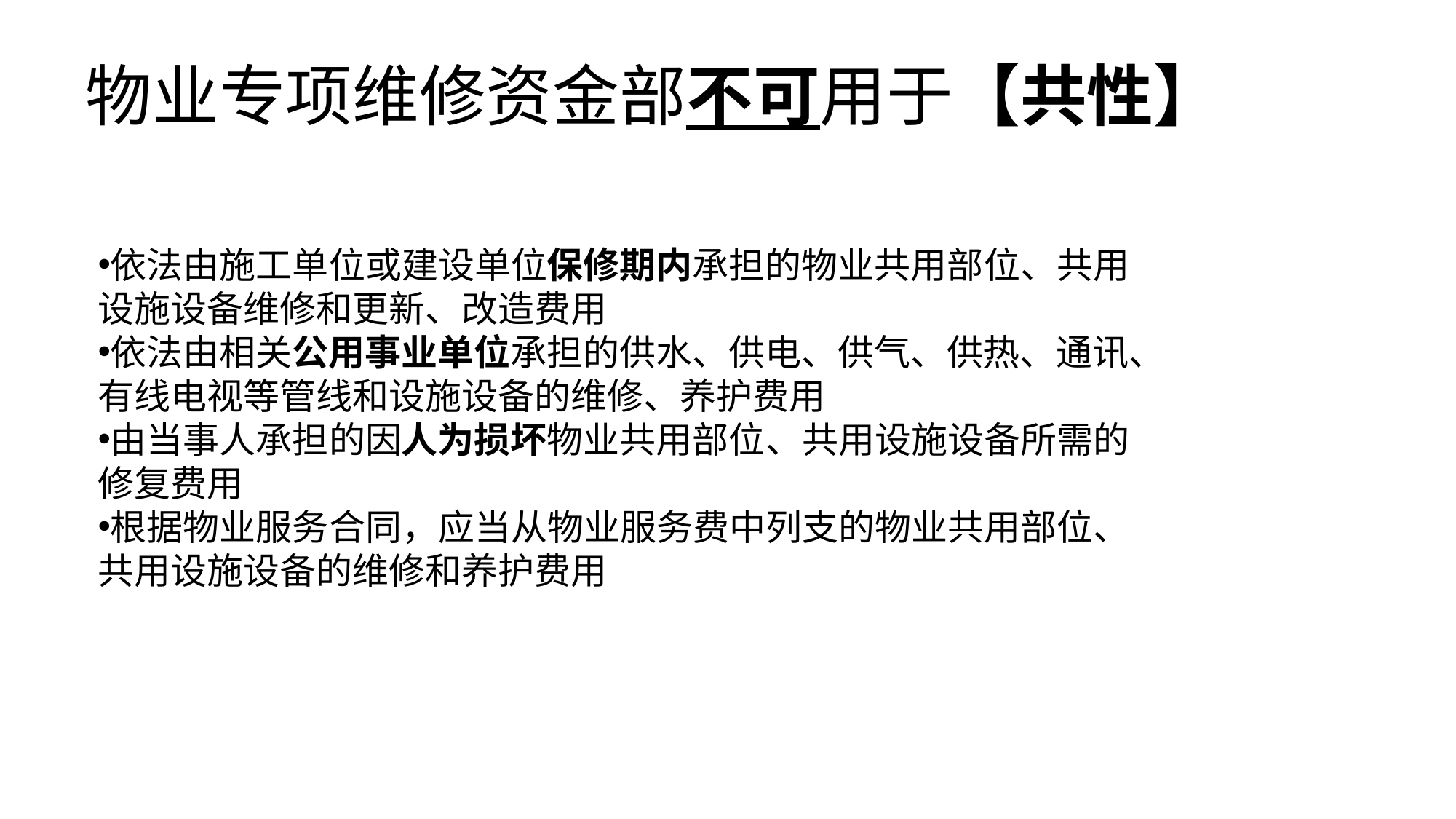

# 物业专项维修资金部不可用于【共性】

依法由施工单位或建设单位保修期内承担的物业共用部位、共用设施设备维修和更新、改造费用
依法由相关公用事业单位承担的供水、供电、供气、供热、通讯、有线电视等管线和设施设备的维修、养护费用
由当事人承担的因人为损坏物业共用部位、共用设施设备所需的修复费用
根据物业服务合同，应当从物业服务费中列支的物业共用部位、共用设施设备的维修和养护费用